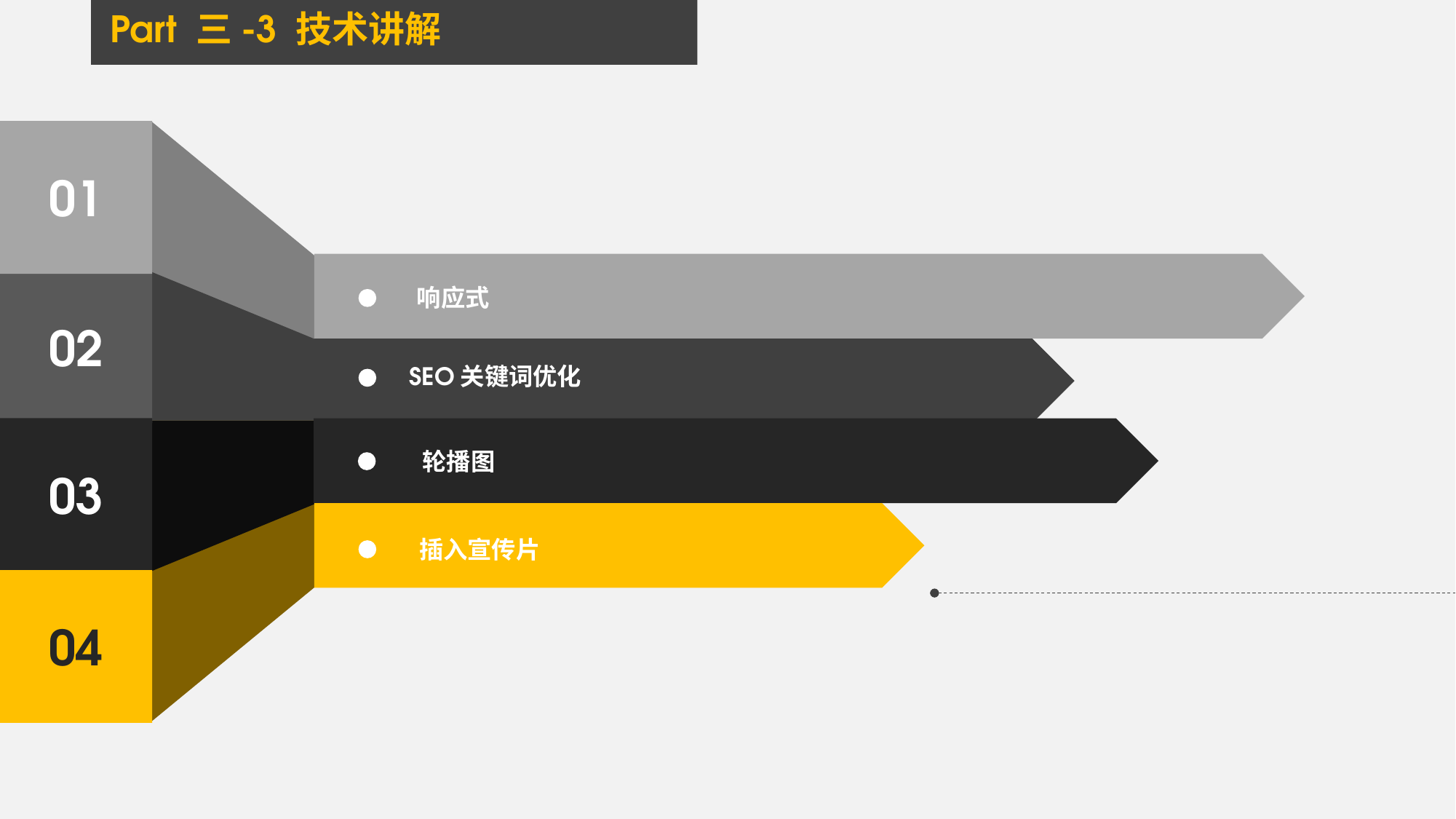

Part 三-3 技术讲解
01

响应式

02

 SEO关键词优化

03

轮播图

插入宣传片

04